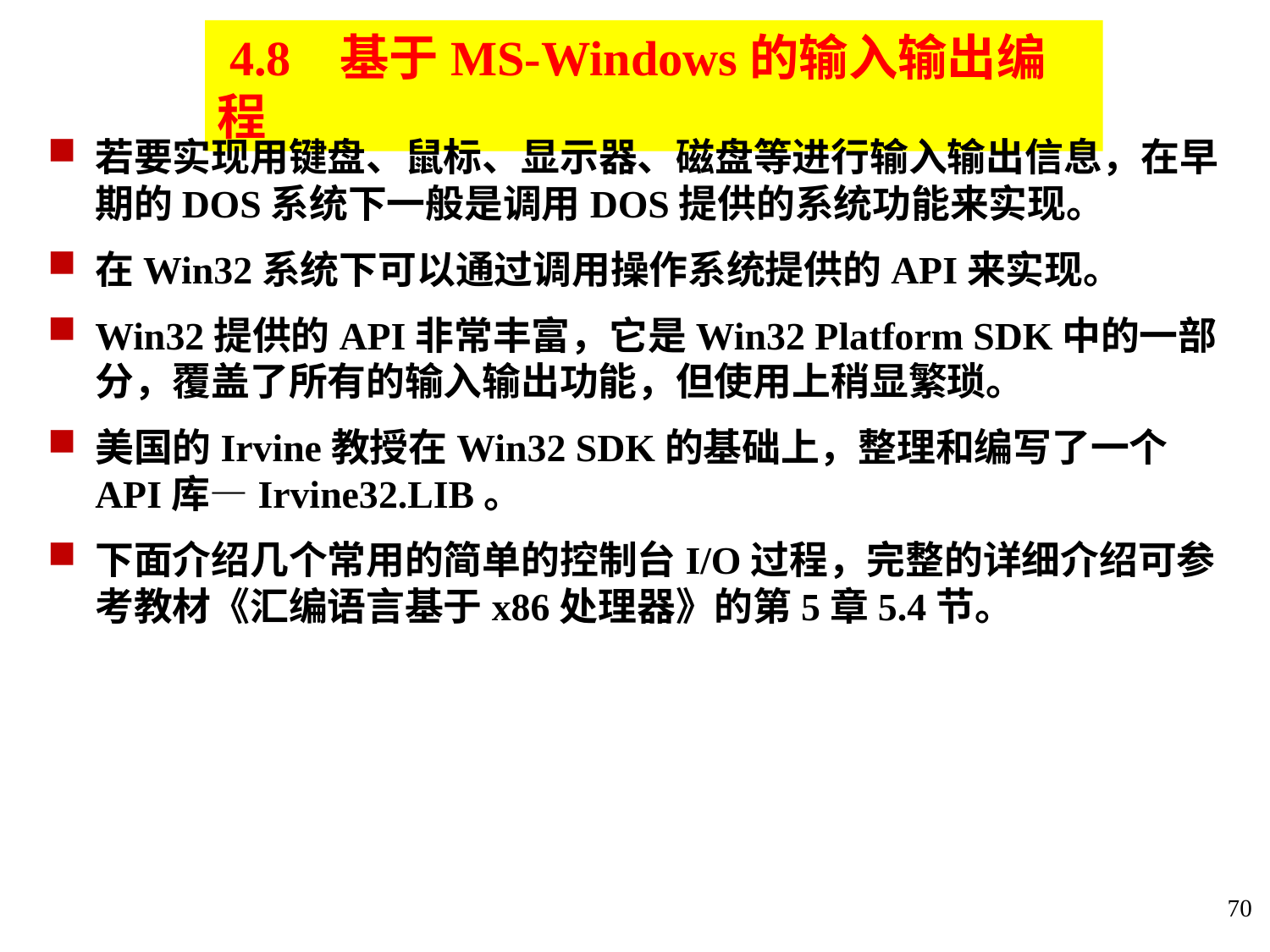

4.8   基于MS-Windows的输入输出编程
若要实现用键盘、鼠标、显示器、磁盘等进行输入输出信息，在早期的DOS系统下一般是调用DOS提供的系统功能来实现。
在Win32系统下可以通过调用操作系统提供的API来实现。
Win32提供的API非常丰富，它是Win32 Platform SDK中的一部分，覆盖了所有的输入输出功能，但使用上稍显繁琐。
美国的Irvine教授在Win32 SDK的基础上，整理和编写了一个API库—Irvine32.LIB。
下面介绍几个常用的简单的控制台I/O过程，完整的详细介绍可参考教材《汇编语言基于x86处理器》的第5章5.4节。
70